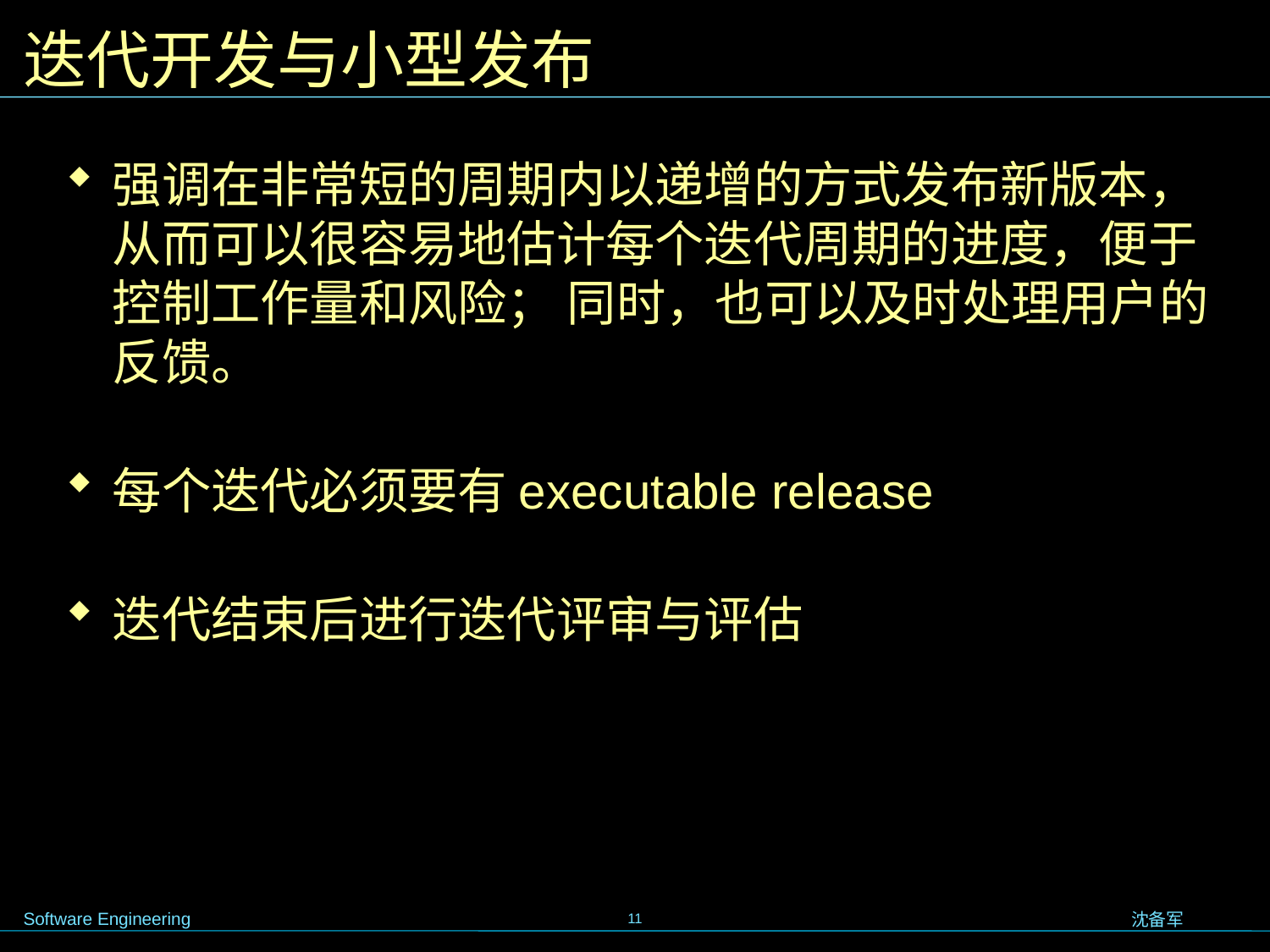

# 迭代开发与小型发布
强调在非常短的周期内以递增的方式发布新版本，从而可以很容易地估计每个迭代周期的进度，便于控制工作量和风险； 同时，也可以及时处理用户的反馈。

每个迭代必须要有executable release

迭代结束后进行迭代评审与评估